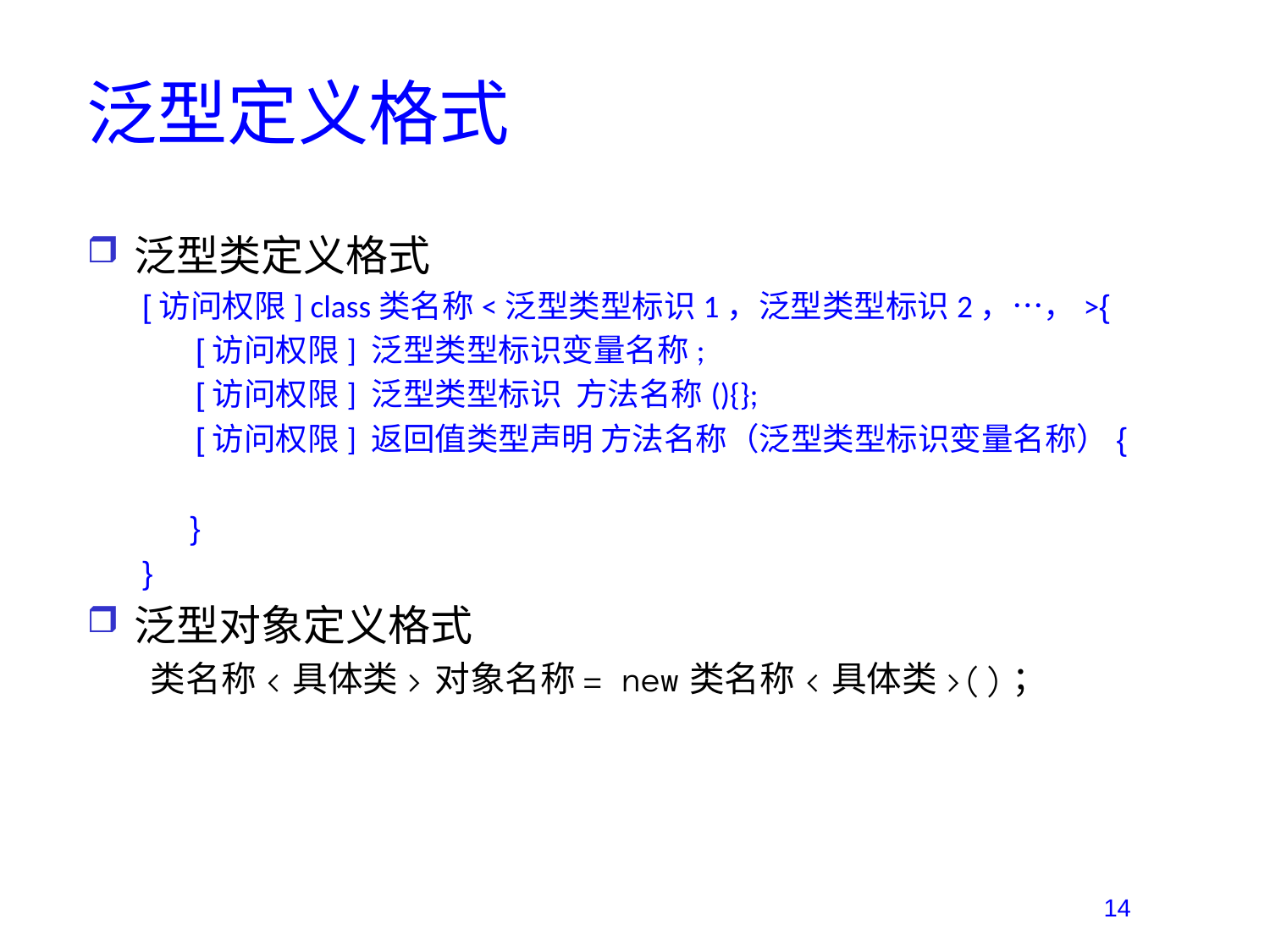

# 泛型定义格式
泛型类定义格式
[访问权限] class类名称<泛型类型标识1，泛型类型标识2，…，>{
      [访问权限] 泛型类型标识变量名称;
      [访问权限] 泛型类型标识  方法名称(){};
      [访问权限] 返回值类型声明 方法名称（泛型类型标识变量名称）{

}
}
泛型对象定义格式
类名称<具体类>对象名称= new类名称<具体类>()；
14